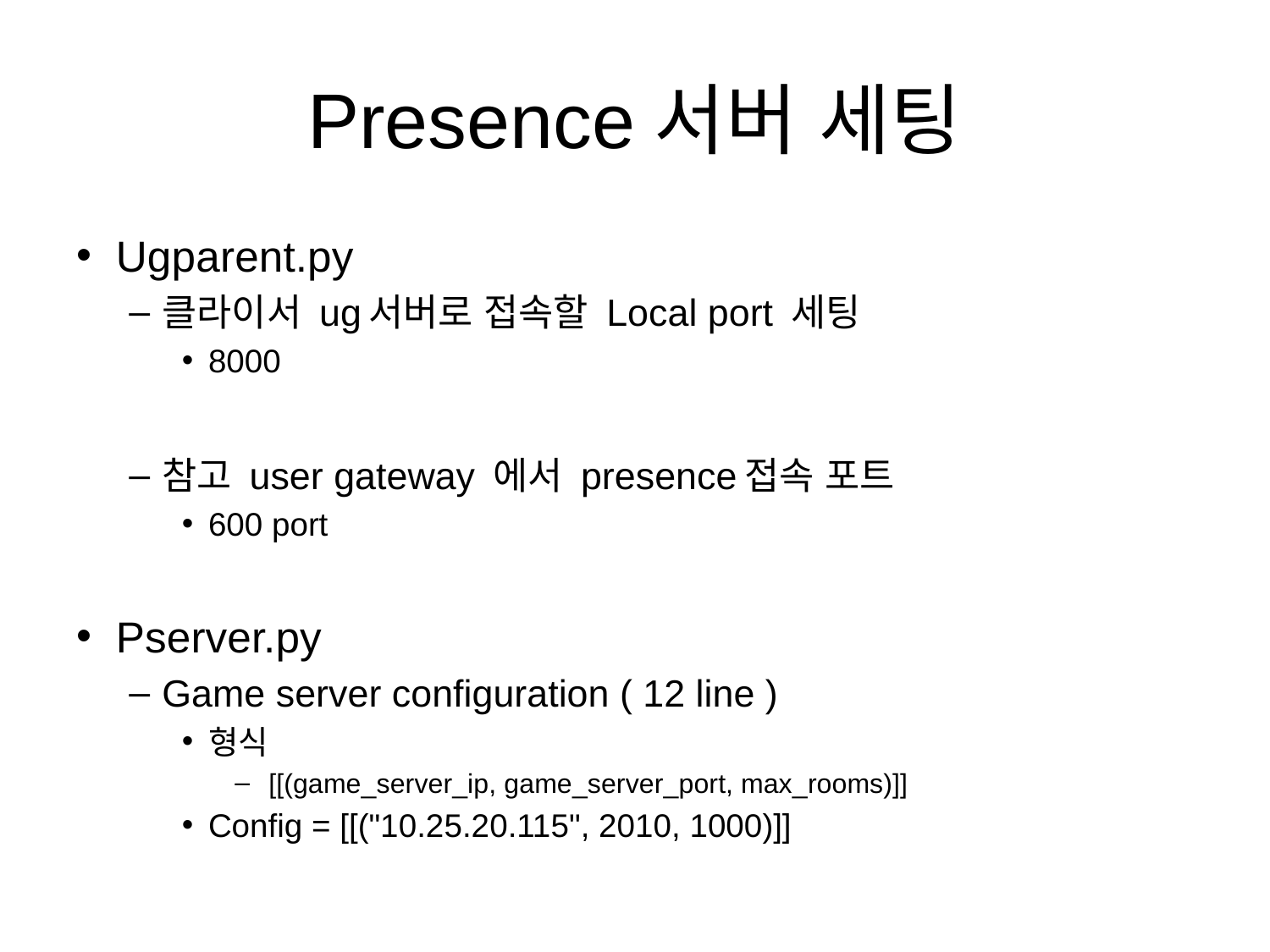

# Presence서버 세팅
Ugparent.py
클라이서 ug서버로 접속할 Local port 세팅
8000

참고 user gateway 에서 presence접속 포트
600 port

Pserver.py
Game server configuration ( 12 line )
형식
 [[(game_server_ip, game_server_port, max_rooms)]]
Config = [[("10.25.20.115", 2010, 1000)]]